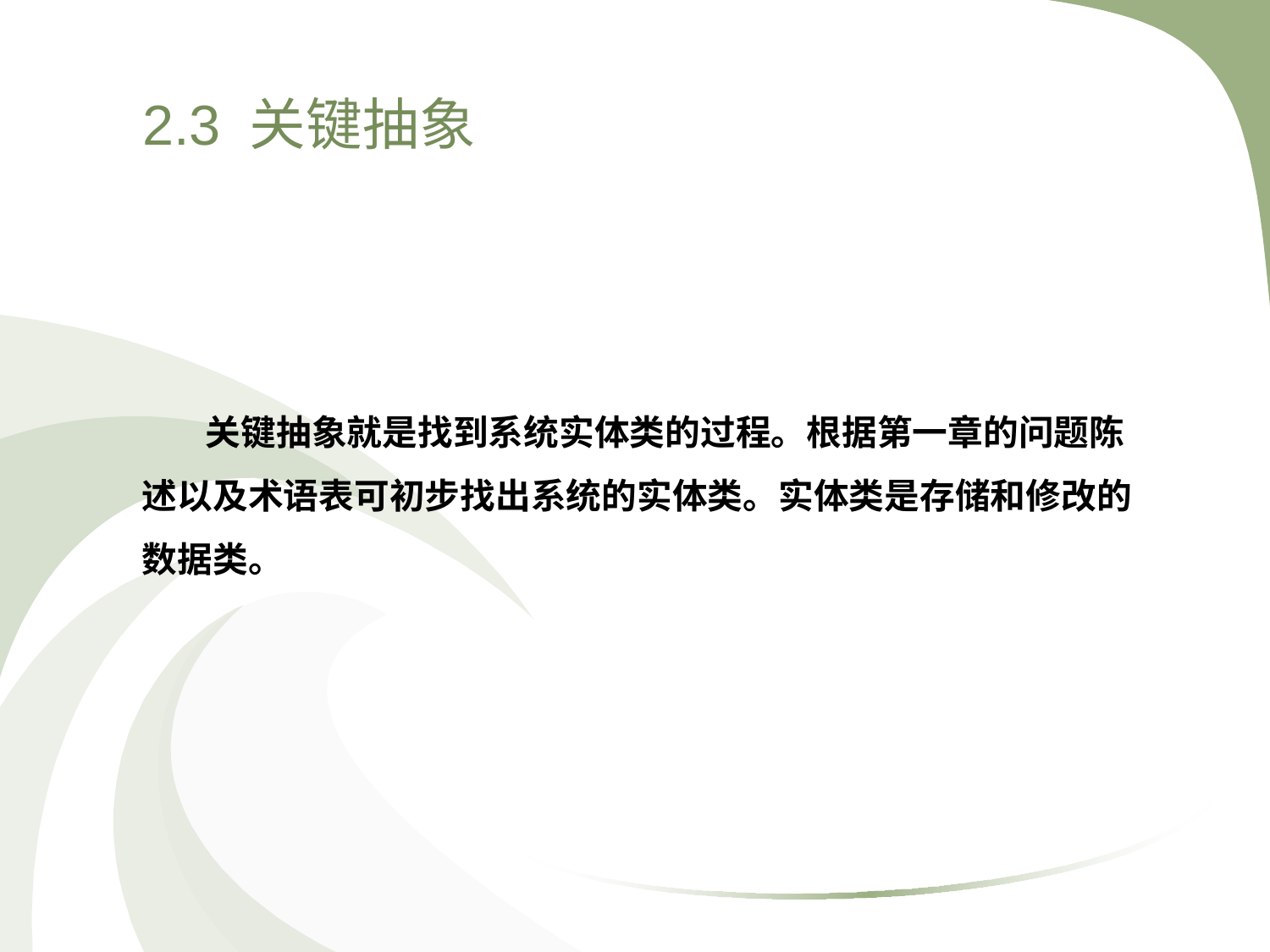

2.3 关键抽象
关键抽象就是找到系统实体类的过程。根据第一章的问题陈述以及术语表可初步找出系统的实体类。实体类是存储和修改的数据类。